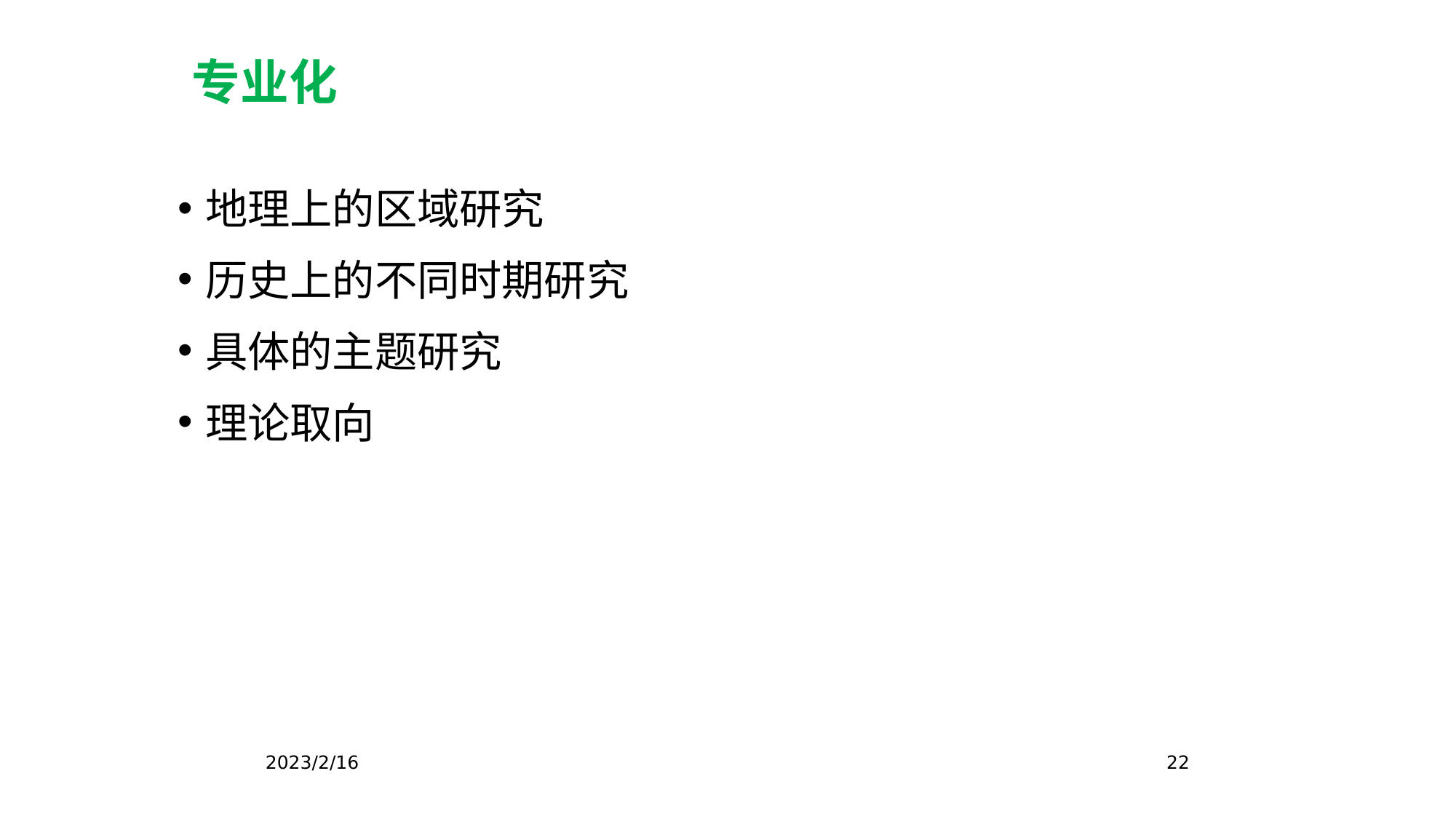

专业化
地理上的区域研究
历史上的不同时期研究
具体的主题研究
理论取向
2023/2/16
22